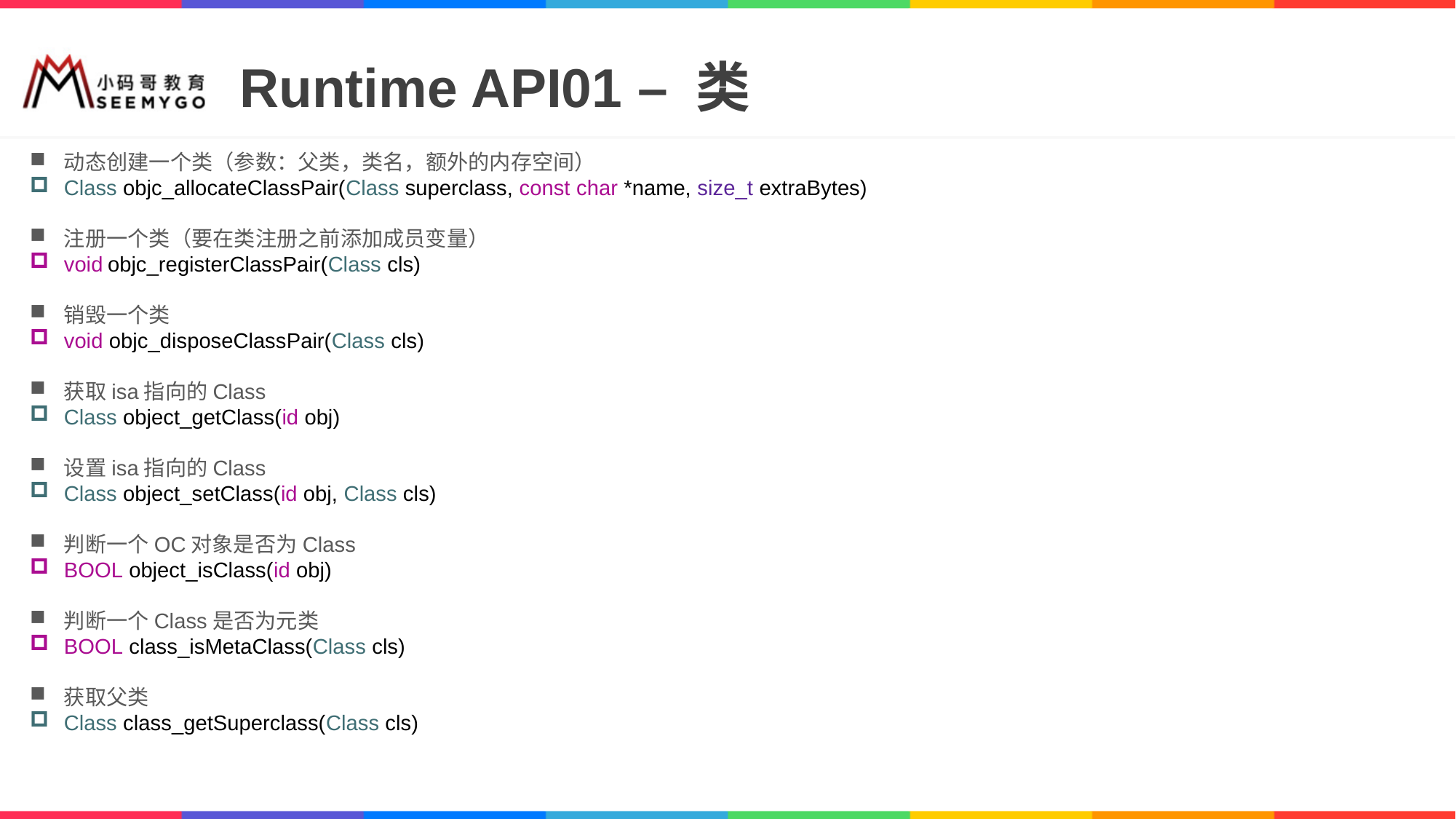

# Runtime API01 – 类
动态创建一个类（参数：父类，类名，额外的内存空间）
Class objc_allocateClassPair(Class superclass, const char *name, size_t extraBytes)

注册一个类（要在类注册之前添加成员变量）
void objc_registerClassPair(Class cls)

销毁一个类
void objc_disposeClassPair(Class cls)

获取isa指向的Class
Class object_getClass(id obj)

设置isa指向的Class
Class object_setClass(id obj, Class cls)

判断一个OC对象是否为Class
BOOL object_isClass(id obj)

判断一个Class是否为元类
BOOL class_isMetaClass(Class cls)

获取父类
Class class_getSuperclass(Class cls)